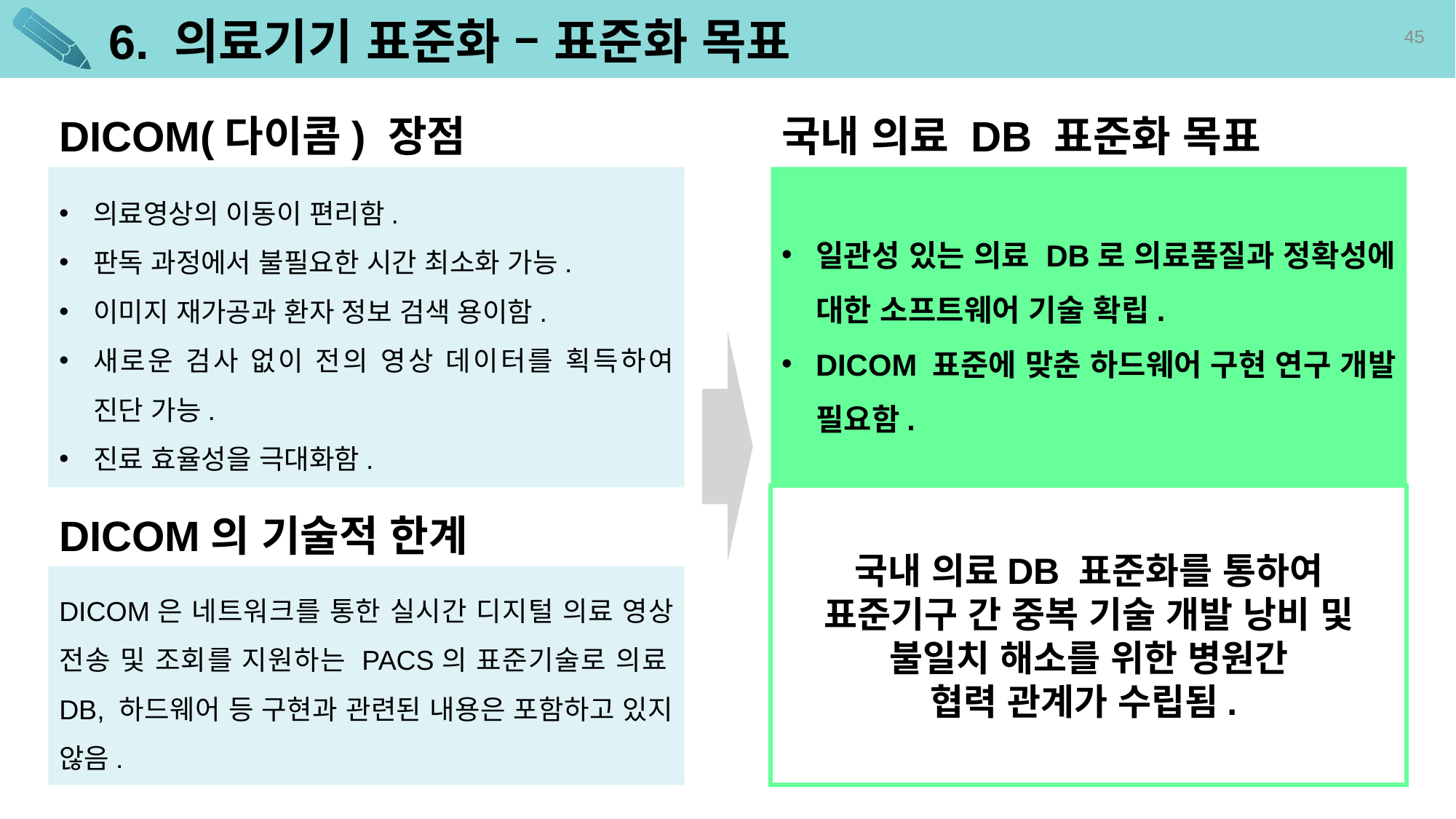

# 6. 의료기기 표준화 – 표준화 목표
DICOM(다이콤) 장점
국내 의료 DB 표준화 목표
일관성 있는 의료 DB로 의료품질과 정확성에 대한 소프트웨어 기술 확립.
DICOM 표준에 맞춘 하드웨어 구현 연구 개발 필요함.

국내 의료DB 표준화를 통하여
표준기구 간 중복 기술 개발 낭비 및 불일치 해소를 위한 병원간
협력 관계가 수립됨.
의료영상의 이동이 편리함.
판독 과정에서 불필요한 시간 최소화 가능.
이미지 재가공과 환자 정보 검색 용이함.
새로운 검사 없이 전의 영상 데이터를 획득하여 진단 가능.
진료 효율성을 극대화함.

DICOM의 기술적 한계
DICOM은 네트워크를 통한 실시간 디지털 의료 영상 전송 및 조회를 지원하는 PACS의 표준기술로 의료DB, 하드웨어 등 구현과 관련된 내용은 포함하고 있지 않음.